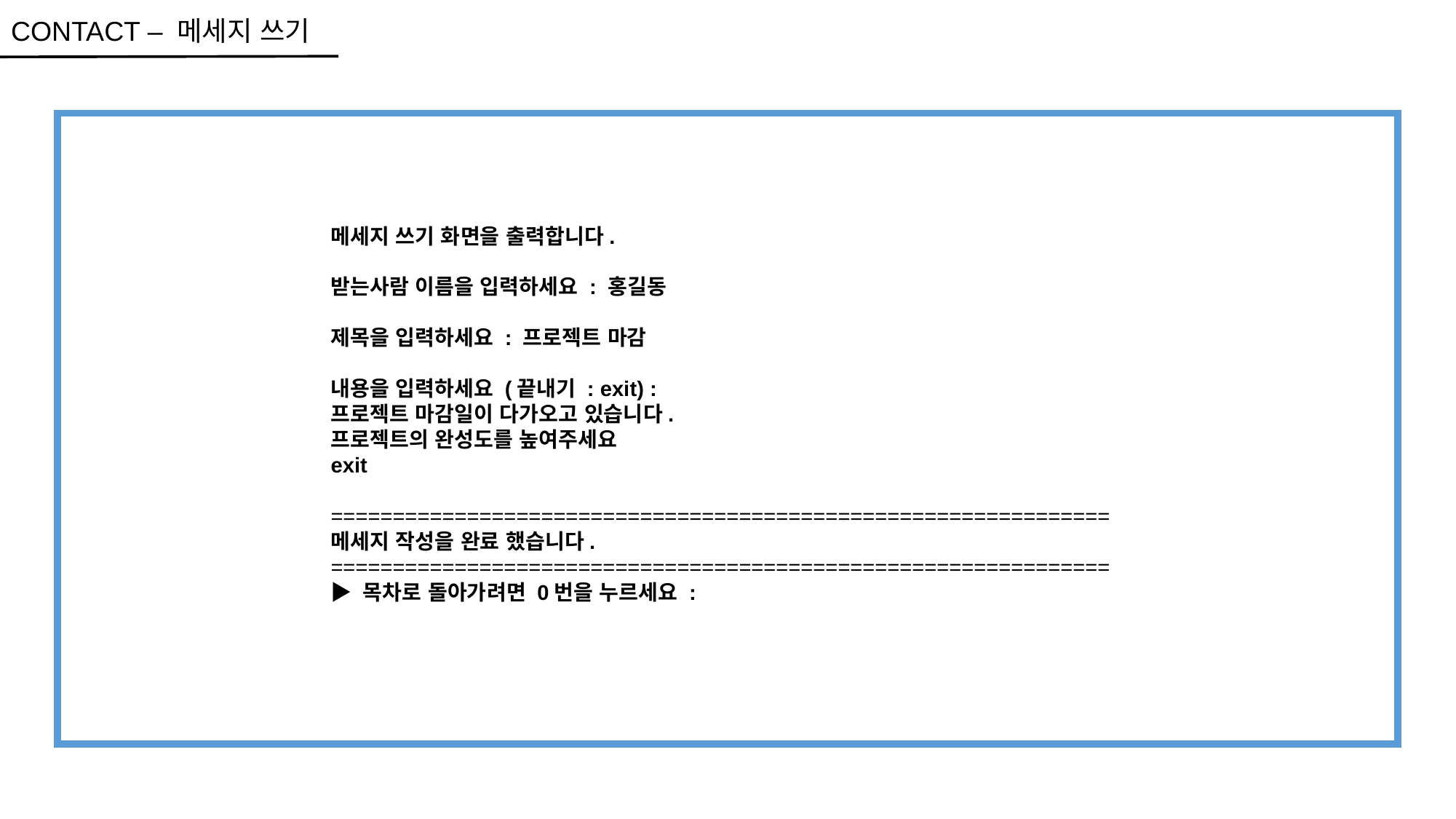

CONTACT – 메세지 쓰기

메세지 쓰기 화면을 출력합니다.

받는사람 이름을 입력하세요 : 홍길동

제목을 입력하세요 : 프로젝트 마감

내용을 입력하세요 (끝내기 : exit) :
프로젝트 마감일이 다가오고 있습니다.
프로젝트의 완성도를 높여주세요
exit

===============================================================
메세지 작성을 완료 했습니다.
===============================================================
▶ 목차로 돌아가려면 0번을 누르세요 :